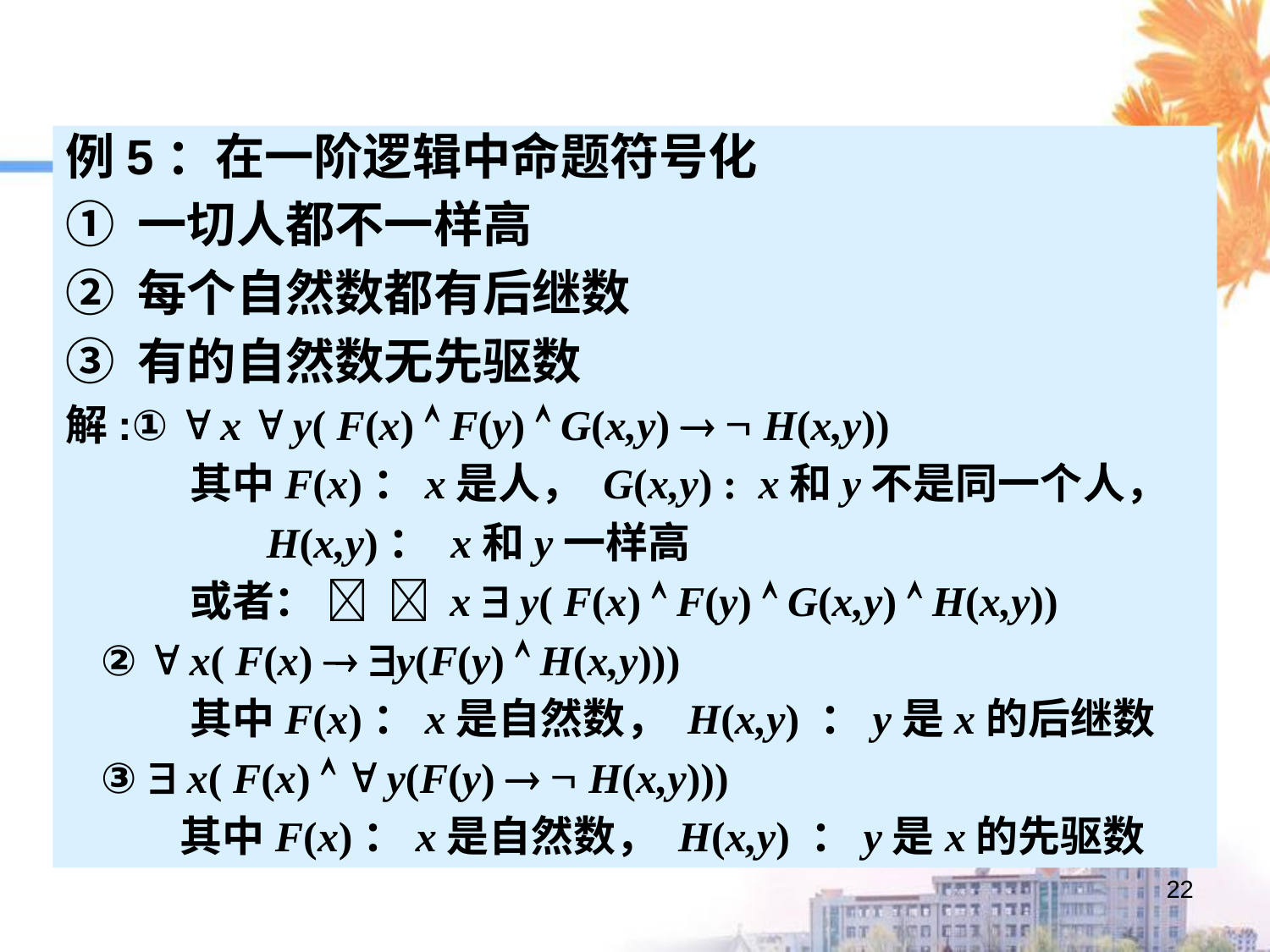

例5：在一阶逻辑中命题符号化
① 一切人都不一样高
② 每个自然数都有后继数
③ 有的自然数无先驱数
解:① ∀ x ∀ y( F(x) ∧ F(y) ∧ G(x,y) → ¬ H(x,y))
            其中F(x)：x是人， G(x,y) :  x和y不是同一个人，
                   H(x,y)： x和y一样高
            或者： ¬  ∃ x ∃ y( F(x) ∧ F(y) ∧ G(x,y) ∧ H(x,y))
   ② ∀ x( F(x) → ∃y(F(y) ∧ H(x,y)))
            其中F(x)：x是自然数， H(x,y) ：y是x的后继数
   ③ ∃ x( F(x) ∧ ∀ y(F(y) → ¬ H(x,y)))
           其中F(x)：x是自然数， H(x,y) ：y是x的先驱数
22